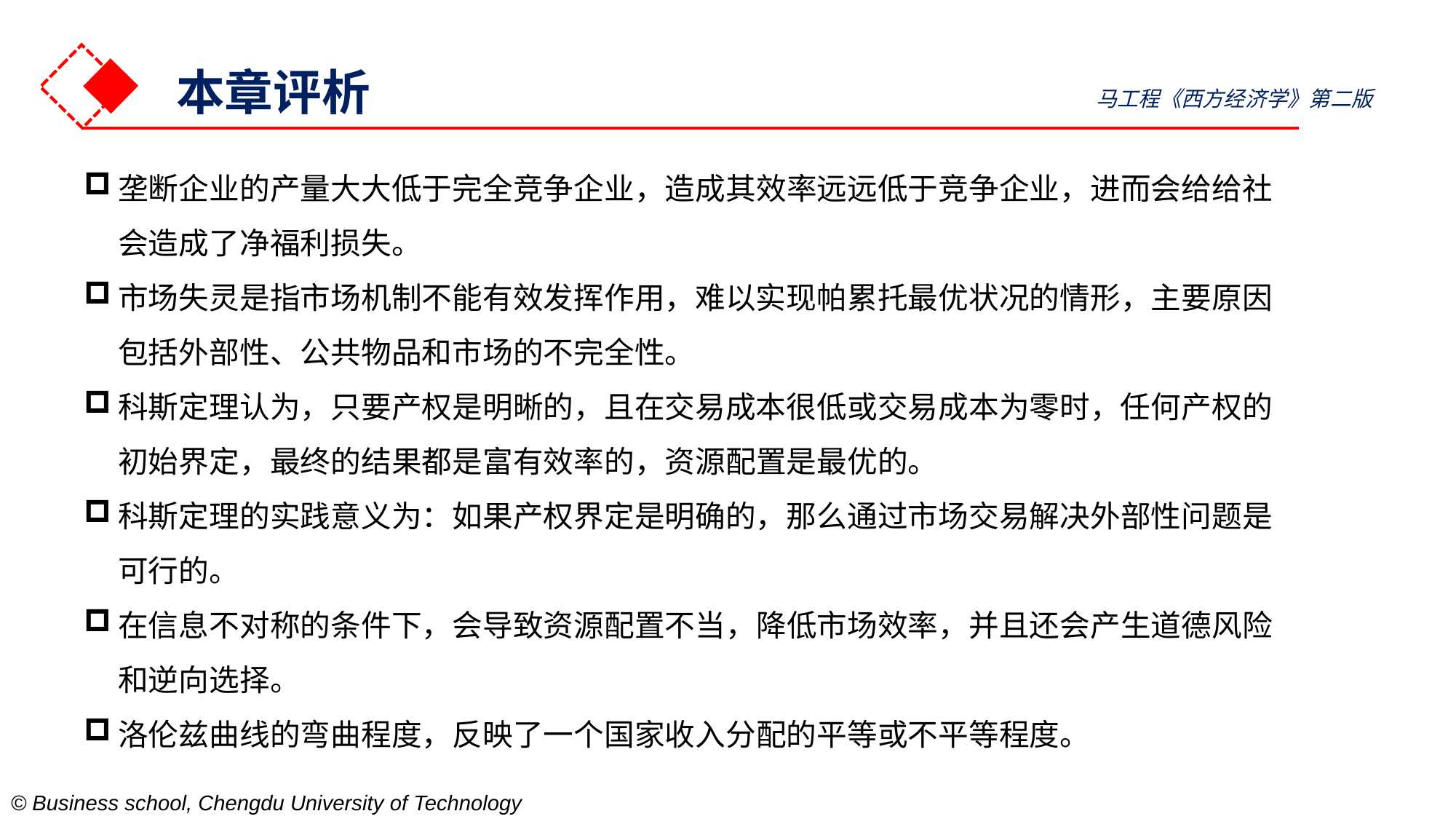

本章评析

马工程《西方经济学》第二版
垄断企业的产量大大低于完全竞争企业，造成其效率远远低于竞争企业，进而会给给社会造成了净福利损失。
市场失灵是指市场机制不能有效发挥作用，难以实现帕累托最优状况的情形，主要原因包括外部性、公共物品和市场的不完全性。
科斯定理认为，只要产权是明晰的，且在交易成本很低或交易成本为零时，任何产权的初始界定，最终的结果都是富有效率的，资源配置是最优的。
科斯定理的实践意义为：如果产权界定是明确的，那么通过市场交易解决外部性问题是可行的。
在信息不对称的条件下，会导致资源配置不当，降低市场效率，并且还会产生道德风险和逆向选择。
洛伦兹曲线的弯曲程度，反映了一个国家收入分配的平等或不平等程度。